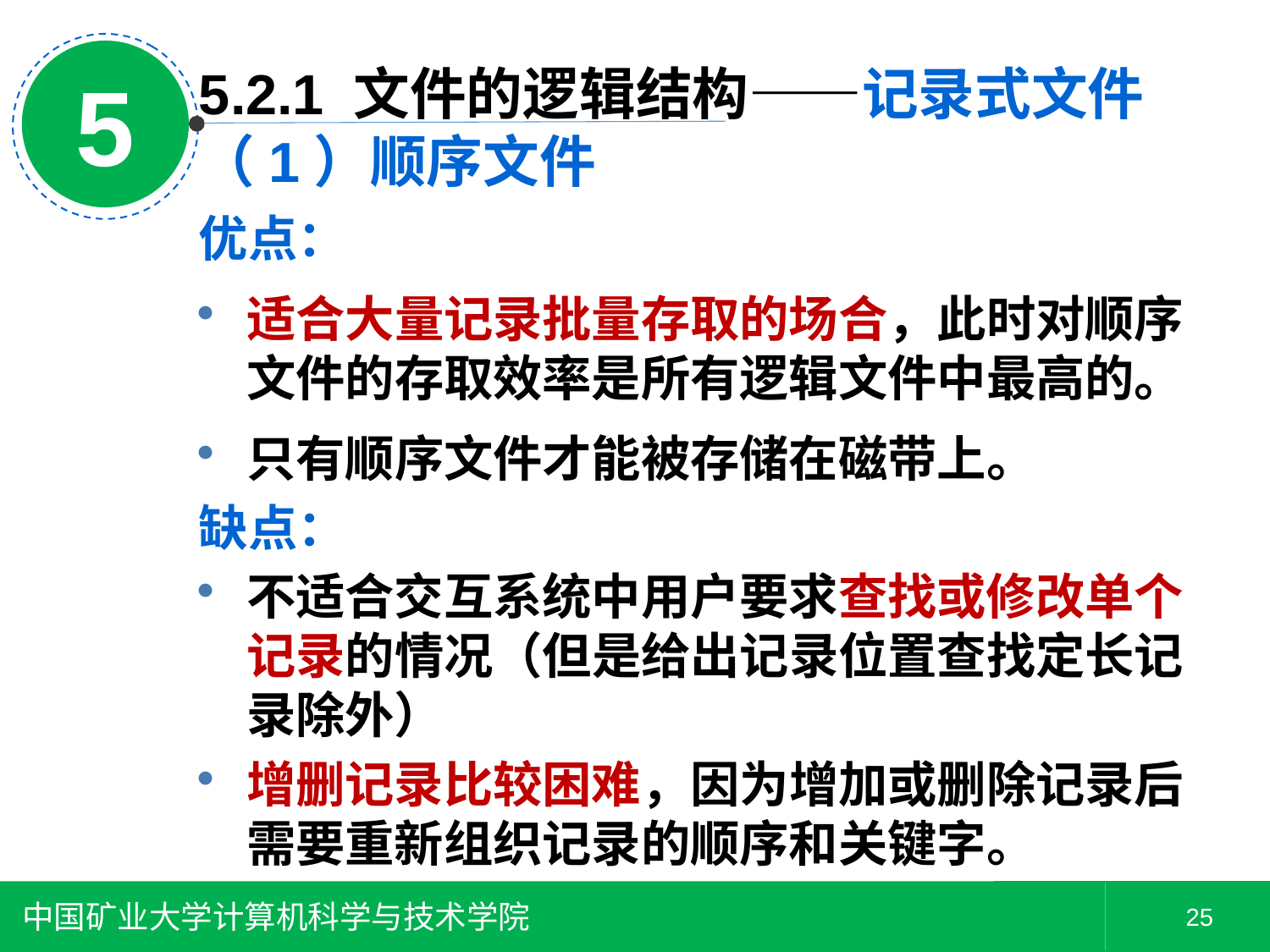

5
5.2.1 文件的逻辑结构——记录式文件
（1）顺序文件

优点：
适合大量记录批量存取的场合，此时对顺序文件的存取效率是所有逻辑文件中最高的。
只有顺序文件才能被存储在磁带上。
缺点：
不适合交互系统中用户要求查找或修改单个记录的情况（但是给出记录位置查找定长记录除外）
增删记录比较困难，因为增加或删除记录后需要重新组织记录的顺序和关键字。